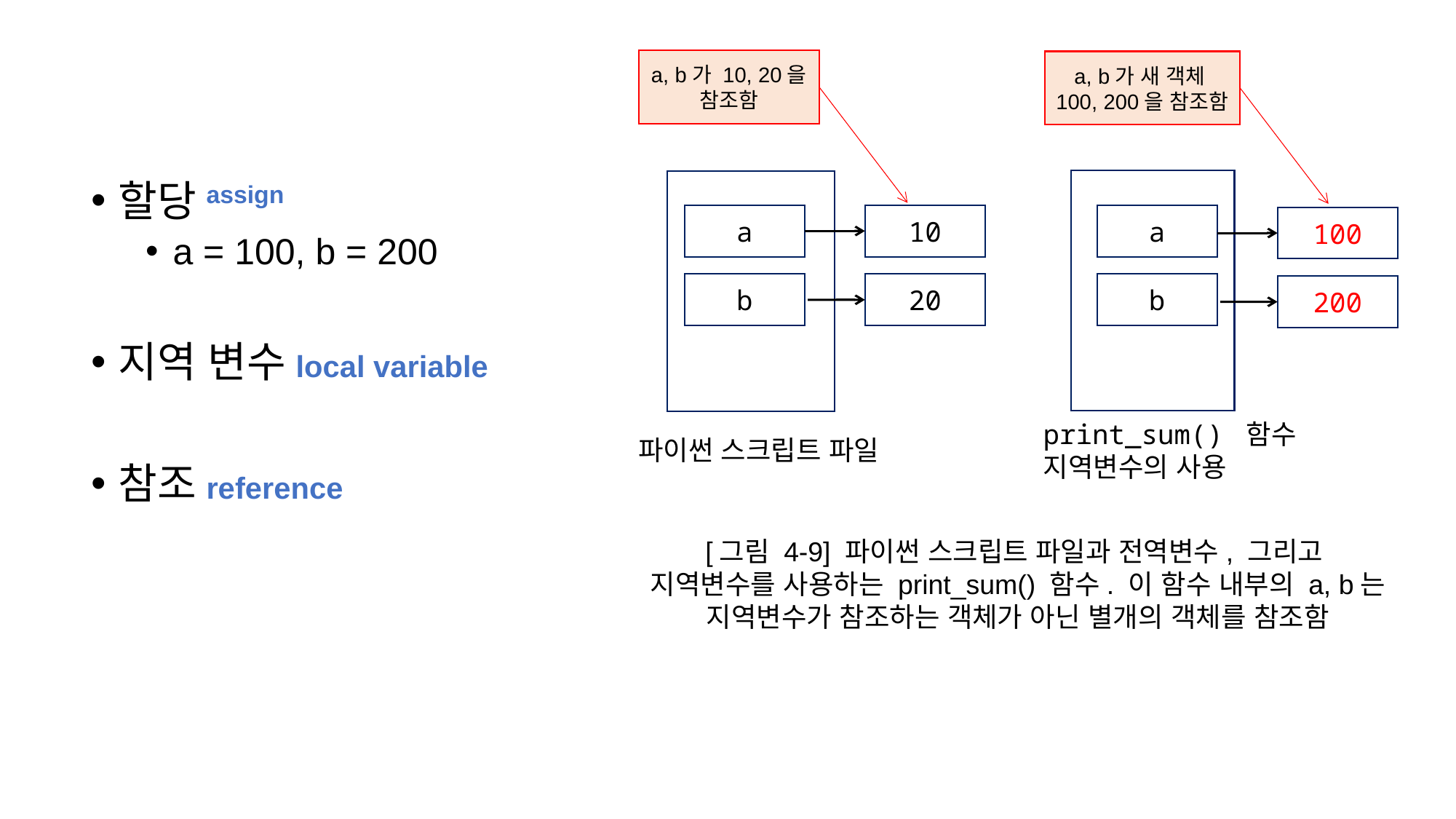

a, b가 10, 20을
참조함
a, b가 새 객체100, 200을 참조함

a
10
a
100
b
20
b
200
print_sum() 함수
지역변수의 사용
파이썬 스크립트 파일
할당assign
a = 100, b = 200

지역 변수local variable

참조reference

[그림 4-9] 파이썬 스크립트 파일과 전역변수, 그리고  지역변수를 사용하는 print_sum() 함수. 이 함수 내부의 a, b는 지역변수가 참조하는 객체가 아닌 별개의 객체를 참조함